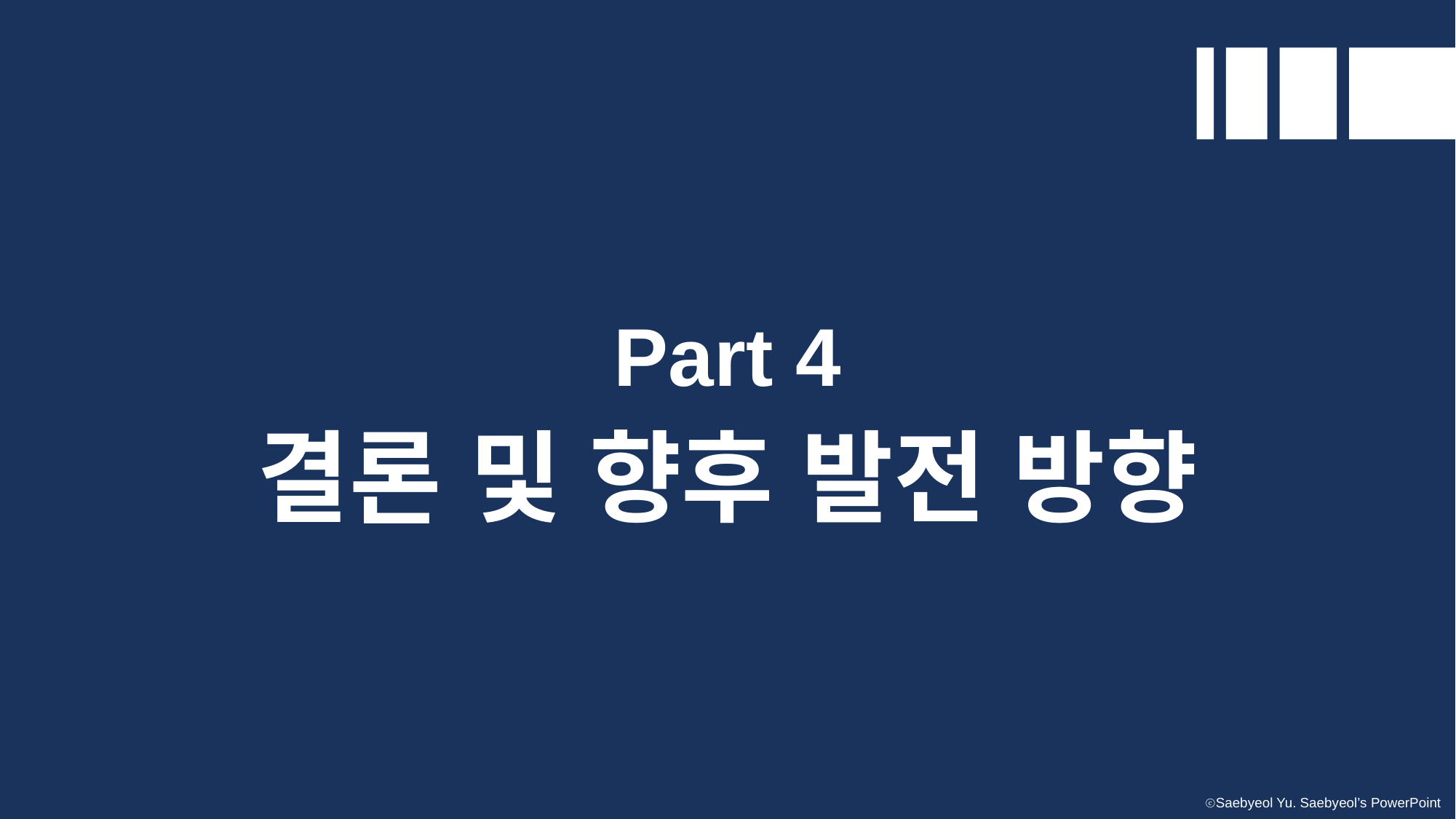

Part 4
결론 및 향후 발전 방향